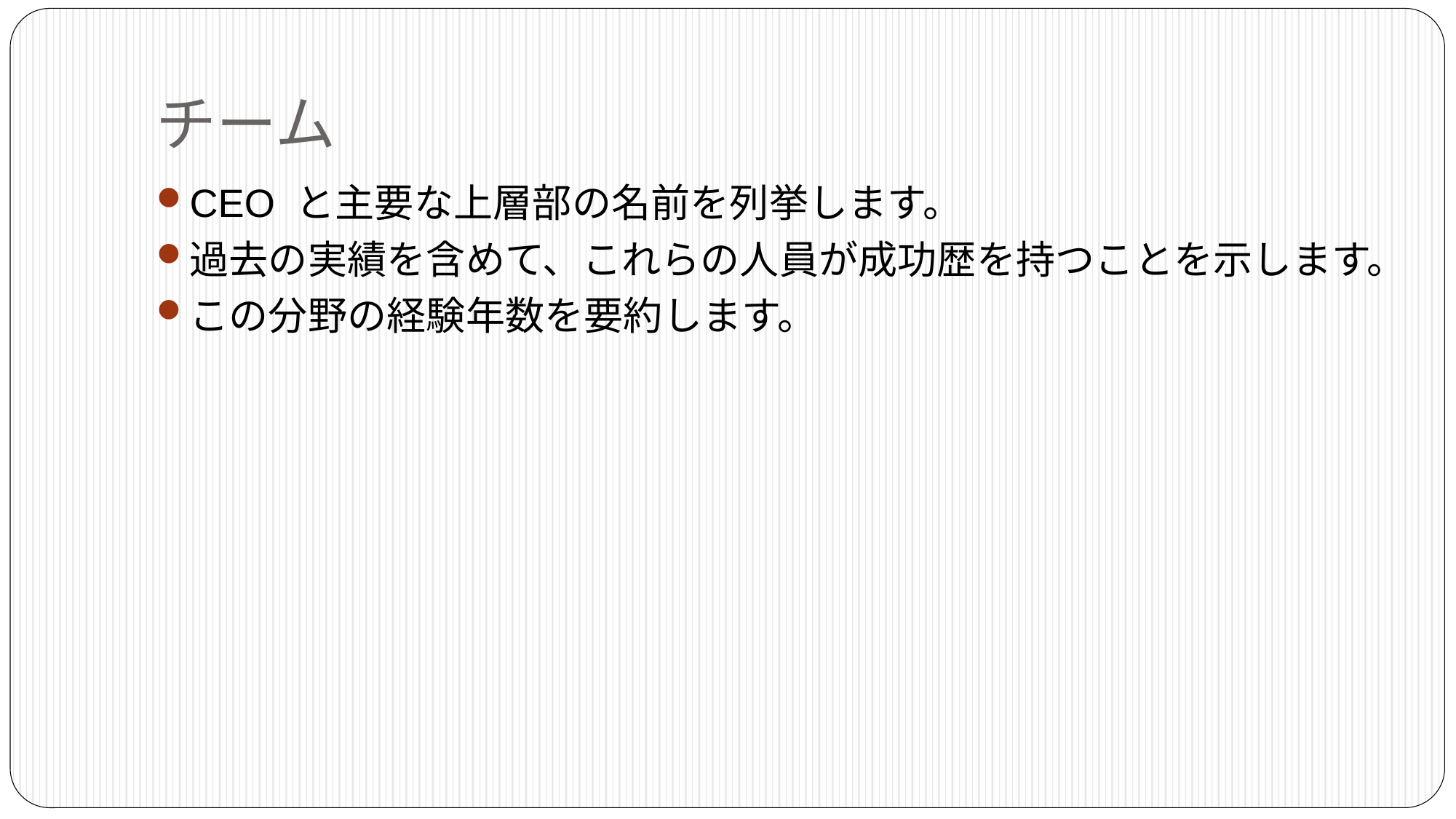

# チーム
CEO と主要な上層部の名前を列挙します。
過去の実績を含めて、これらの人員が成功歴を持つことを示します。
この分野の経験年数を要約します。